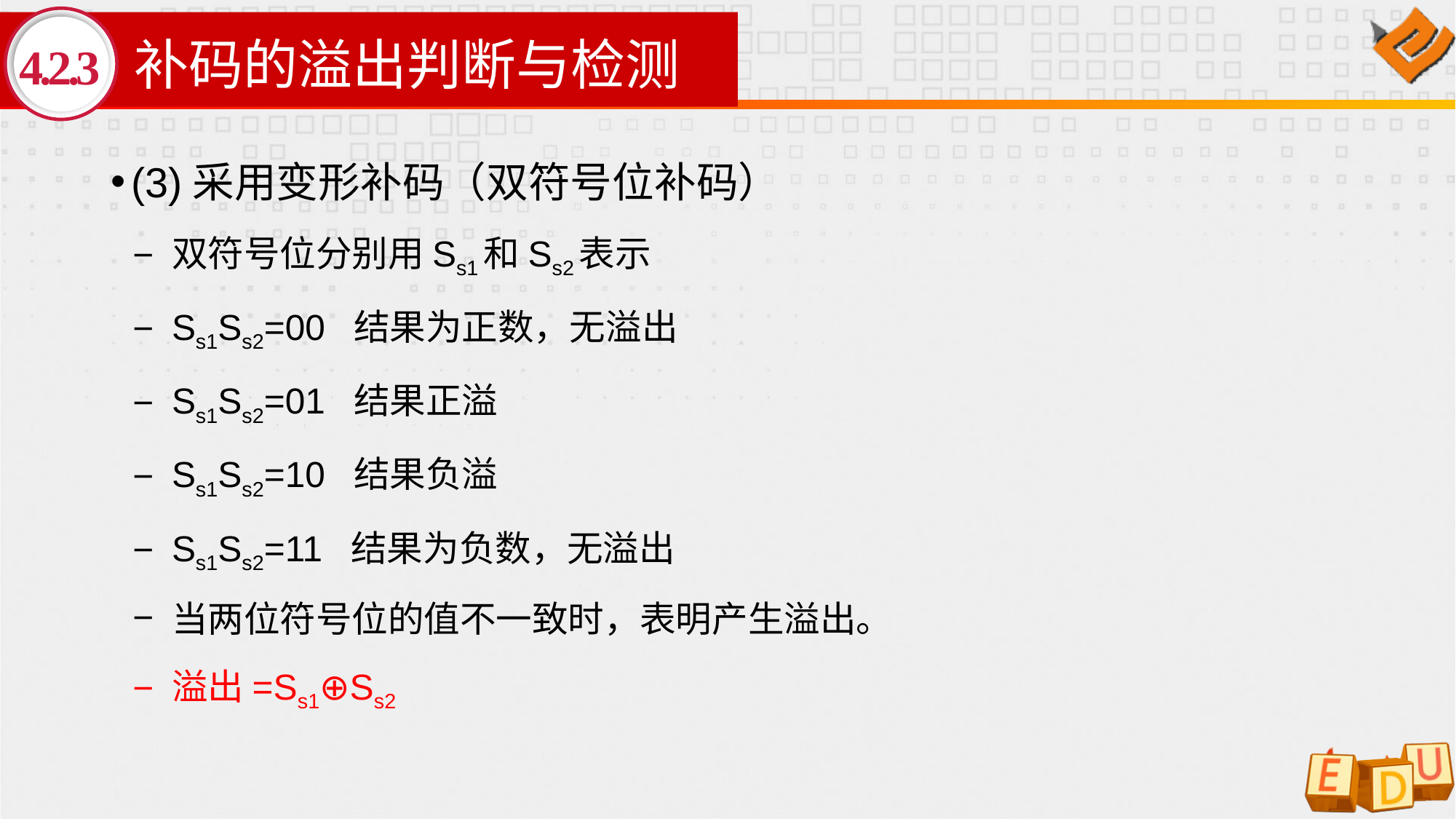

# 补码的溢出判断与检测
4.2.3
(3)采用变形补码（双符号位补码）
双符号位分别用Ss1和Ss2表示
Ss1Ss2=00  结果为正数，无溢出
Ss1Ss2=01  结果正溢
Ss1Ss2=10  结果负溢
Ss1Ss2=11  结果为负数，无溢出
当两位符号位的值不一致时，表明产生溢出。
溢出=Ss1⊕Ss2